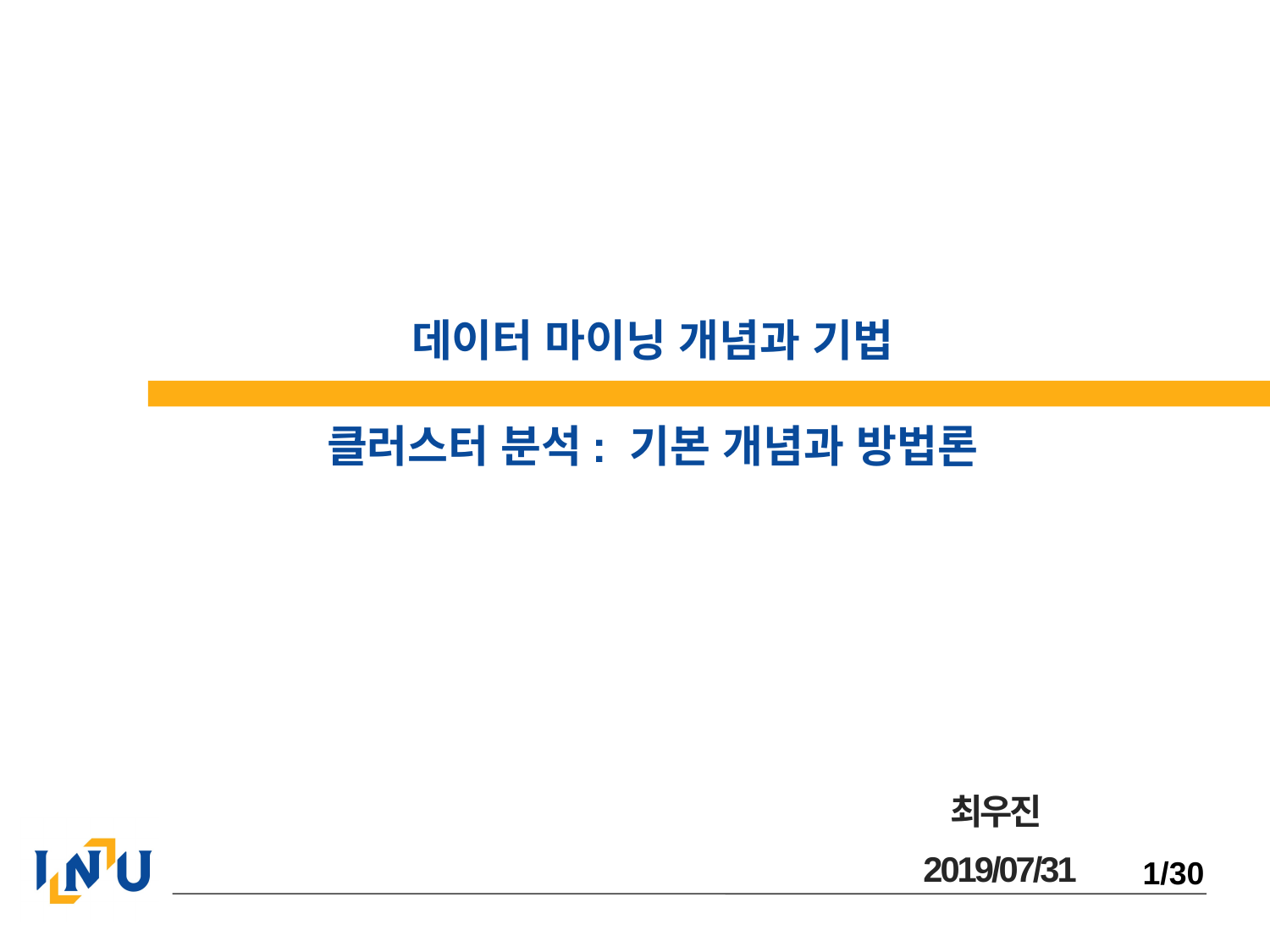

# 데이터 마이닝 개념과 기법 클러스터 분석: 기본 개념과 방법론
최우진
2019/07/31